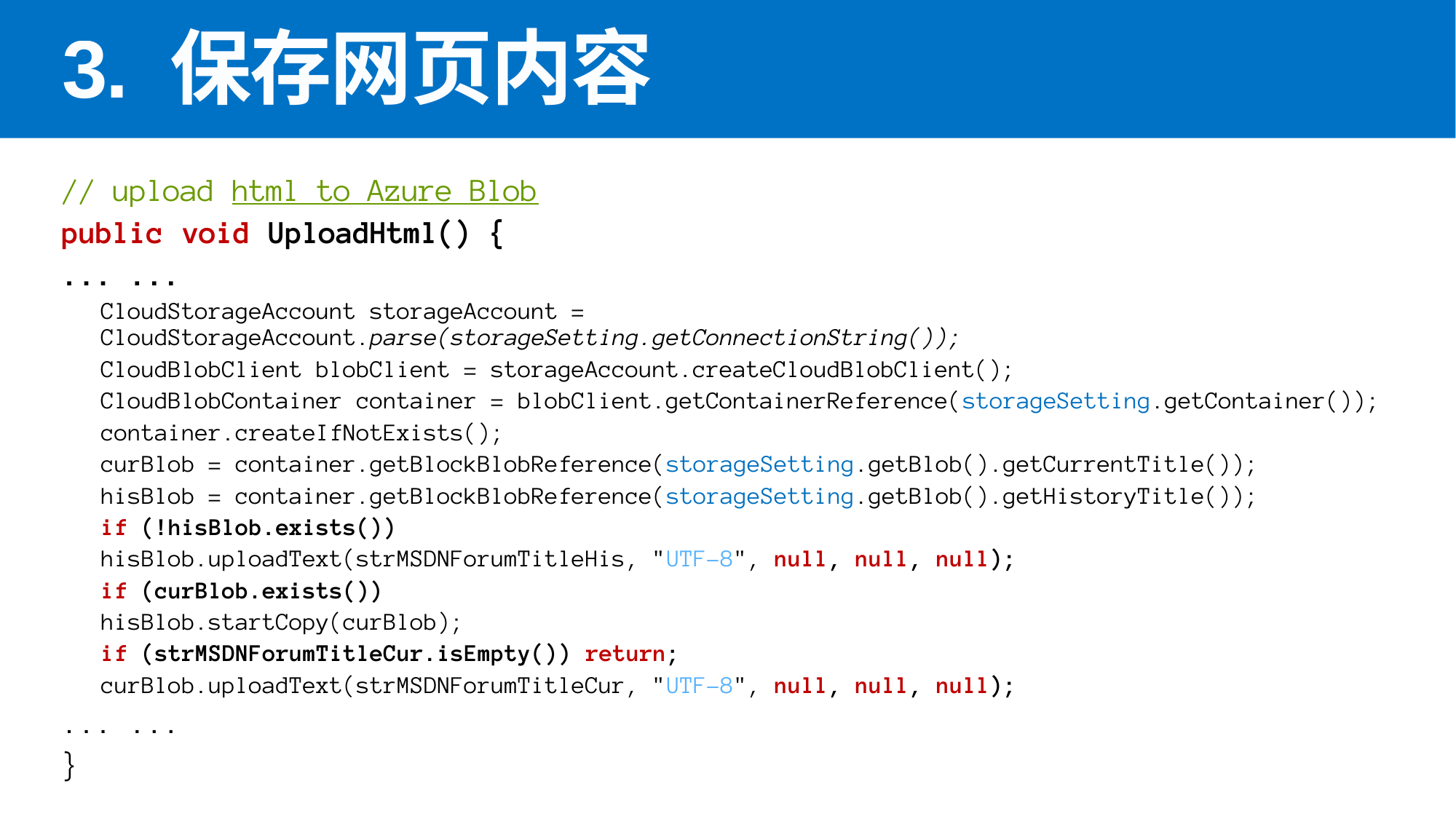

# 3. 保存网页内容
// upload html to Azure Blob
public void UploadHtml() {
... ...
CloudStorageAccount storageAccount = CloudStorageAccount.parse(storageSetting.getConnectionString());
CloudBlobClient blobClient = storageAccount.createCloudBlobClient();
CloudBlobContainer container = blobClient.getContainerReference(storageSetting.getContainer());
container.createIfNotExists();
curBlob = container.getBlockBlobReference(storageSetting.getBlob().getCurrentTitle());
hisBlob = container.getBlockBlobReference(storageSetting.getBlob().getHistoryTitle());
if (!hisBlob.exists())
hisBlob.uploadText(strMSDNForumTitleHis, "UTF-8", null, null, null);
if (curBlob.exists())
hisBlob.startCopy(curBlob);
if (strMSDNForumTitleCur.isEmpty()) return;
curBlob.uploadText(strMSDNForumTitleCur, "UTF-8", null, null, null);
... ...
}